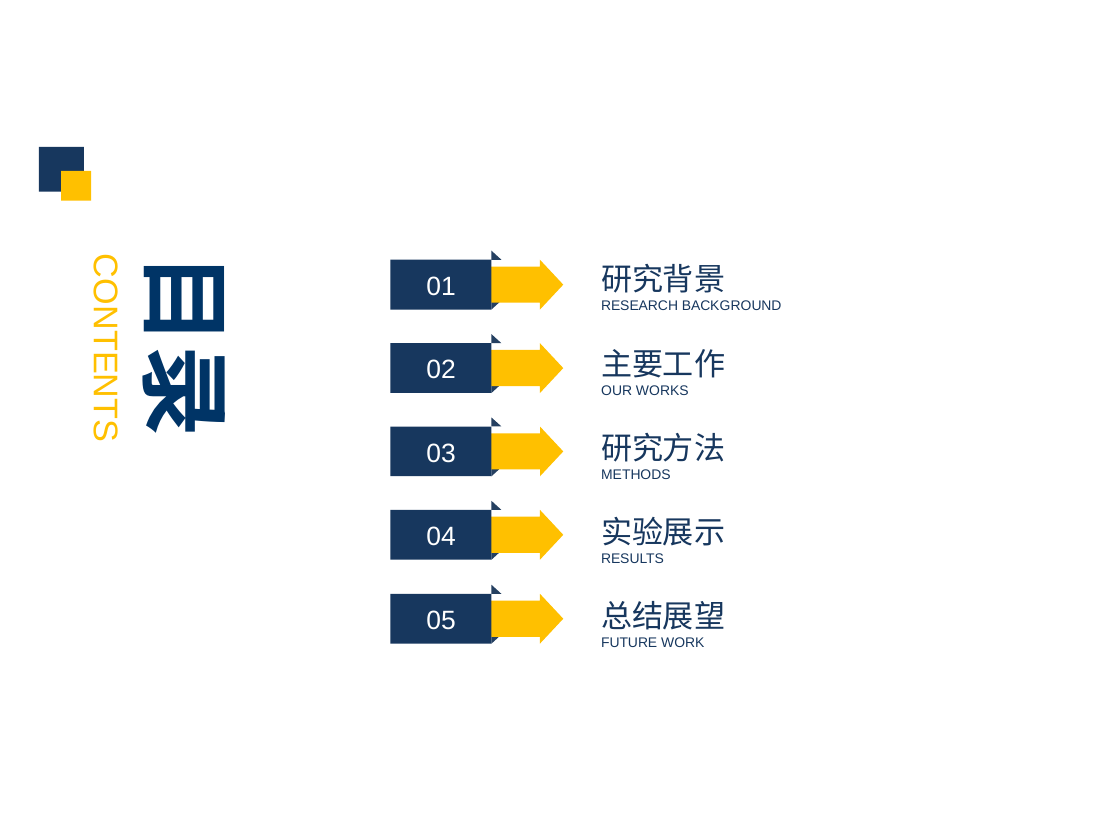

目录

研究背景
RESEARCH BACKGROUND
01

CONTENTS

02

主要工作
OUR WORKS

03

研究方法
METHODS

04

实验展示
RESULTS

05

总结展望
FUTURE WORK